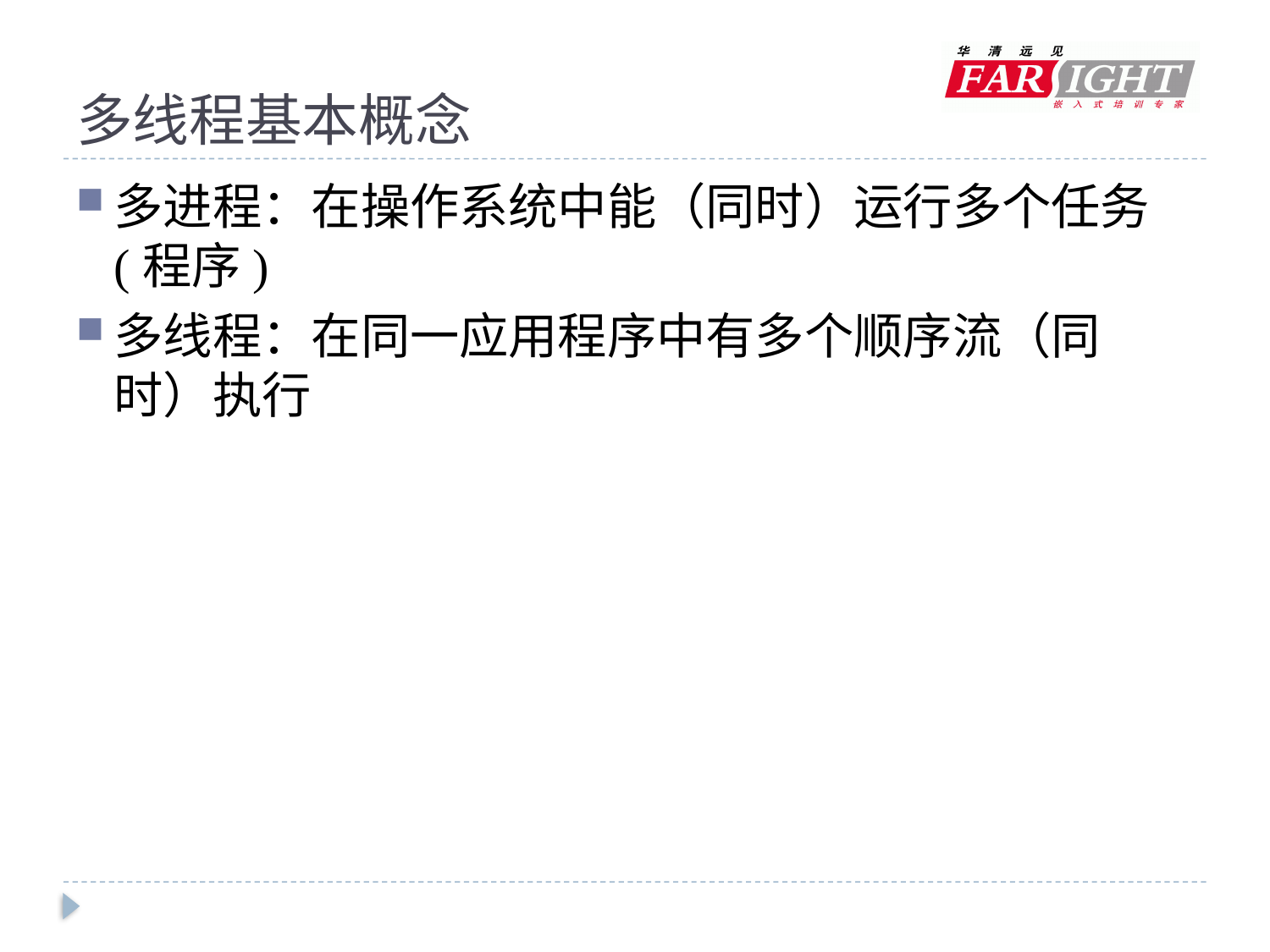

# 多线程基本概念
多进程：在操作系统中能（同时）运行多个任务(程序)
多线程：在同一应用程序中有多个顺序流（同时）执行